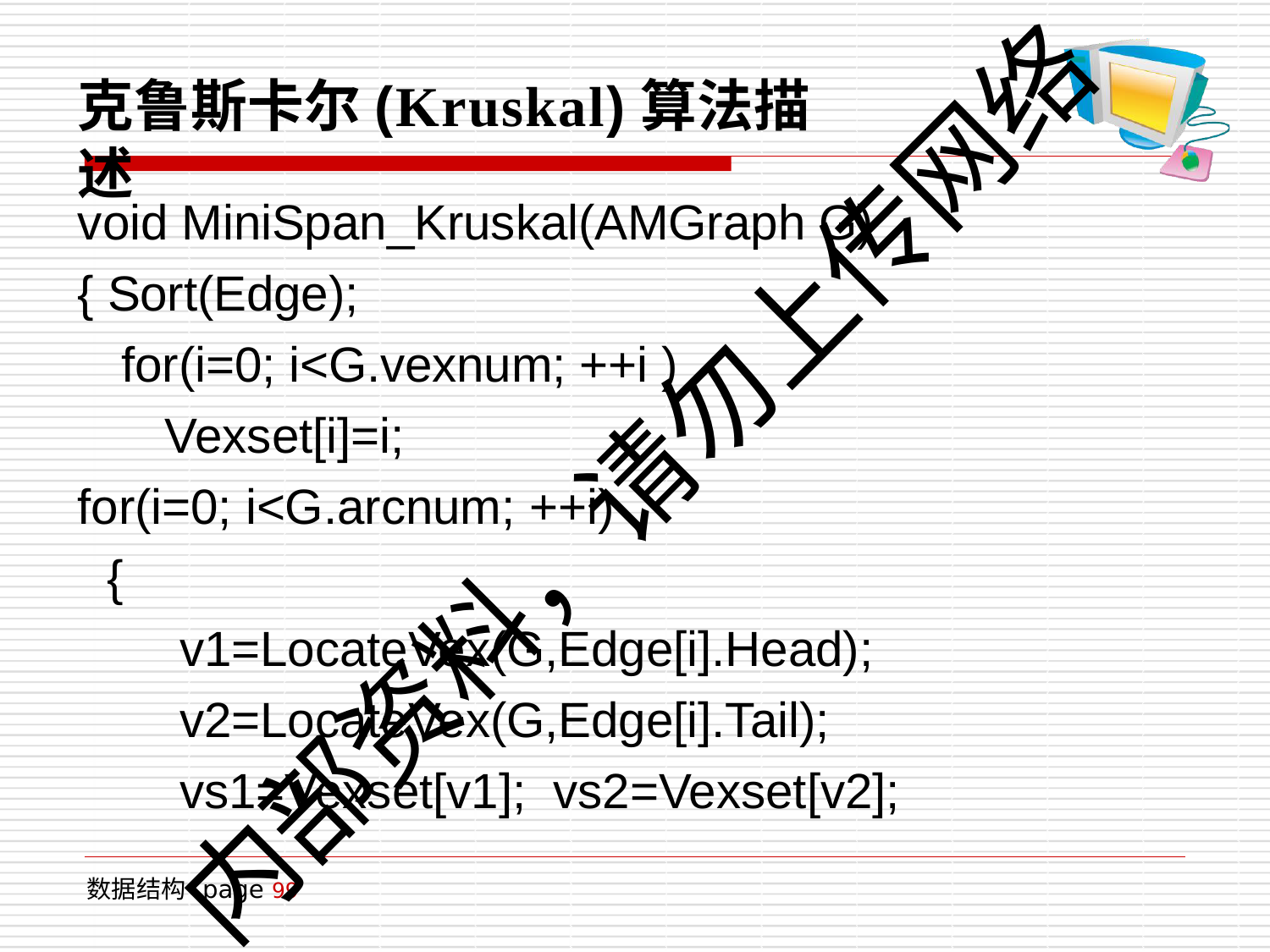

# 克鲁斯卡尔(Kruskal)算法描述

void MiniSpan_Kruskal(AMGraph G)
{ Sort(Edge);
for(i=0; i<G.vexnum; ++i )  Vexset[i]=i;
for(i=0; i<G.arcnum; ++i)
{		v1=LocateVex(G,Edge[i].Head);  v2=LocateVex(G,Edge[i].Tail);  vs1=Vexset[v1];  vs2=Vexset[v2];
内部资料，请勿上传网络

数据结构 page 99